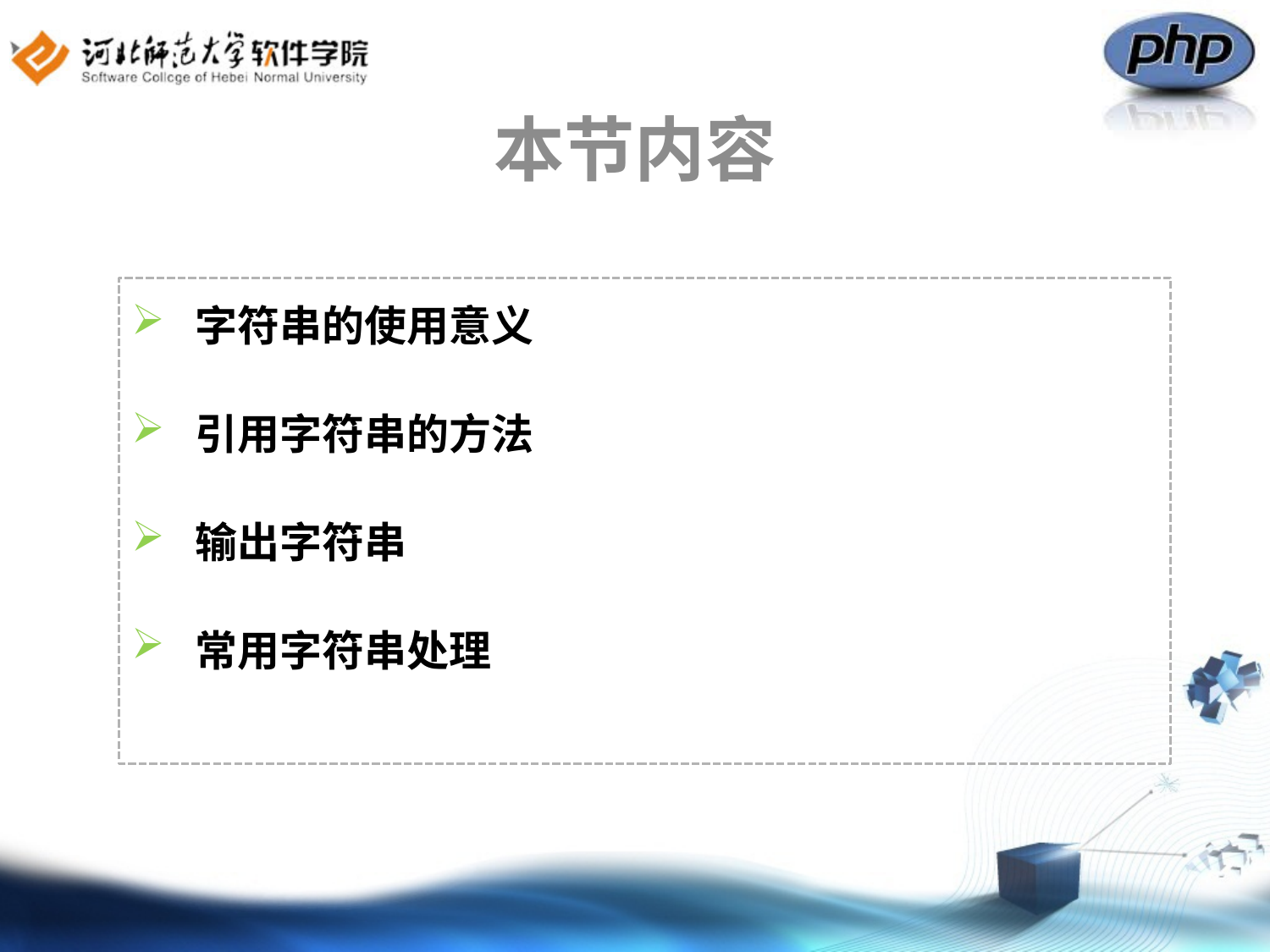

# 本节内容
字符串的使用意义
引用字符串的方法
输出字符串
常用字符串处理